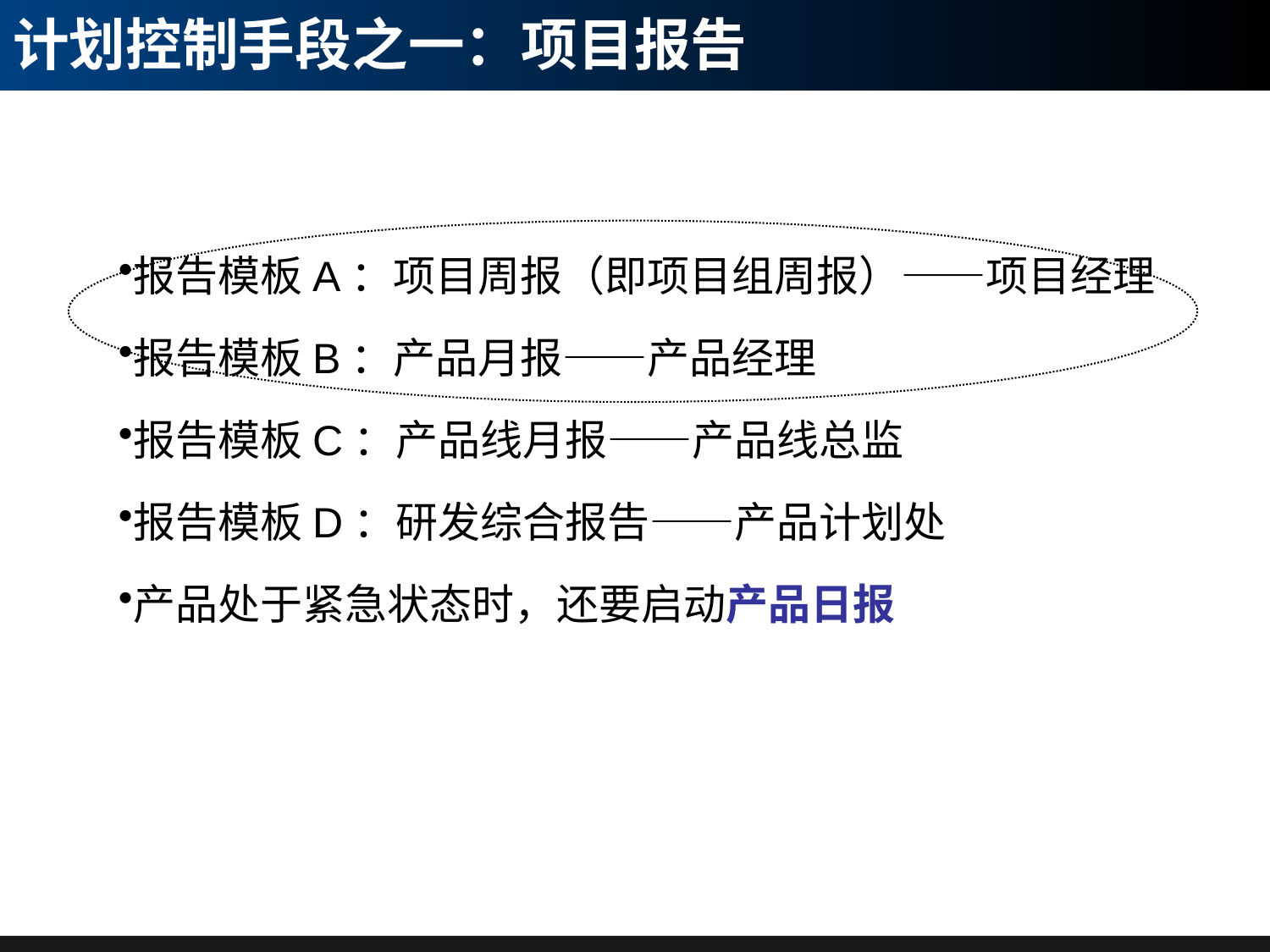

计划控制手段之一：项目报告

报告模板A：项目周报（即项目组周报）——项目经理
报告模板B：产品月报——产品经理
报告模板C：产品线月报——产品线总监
报告模板D：研发综合报告——产品计划处
产品处于紧急状态时，还要启动产品日报